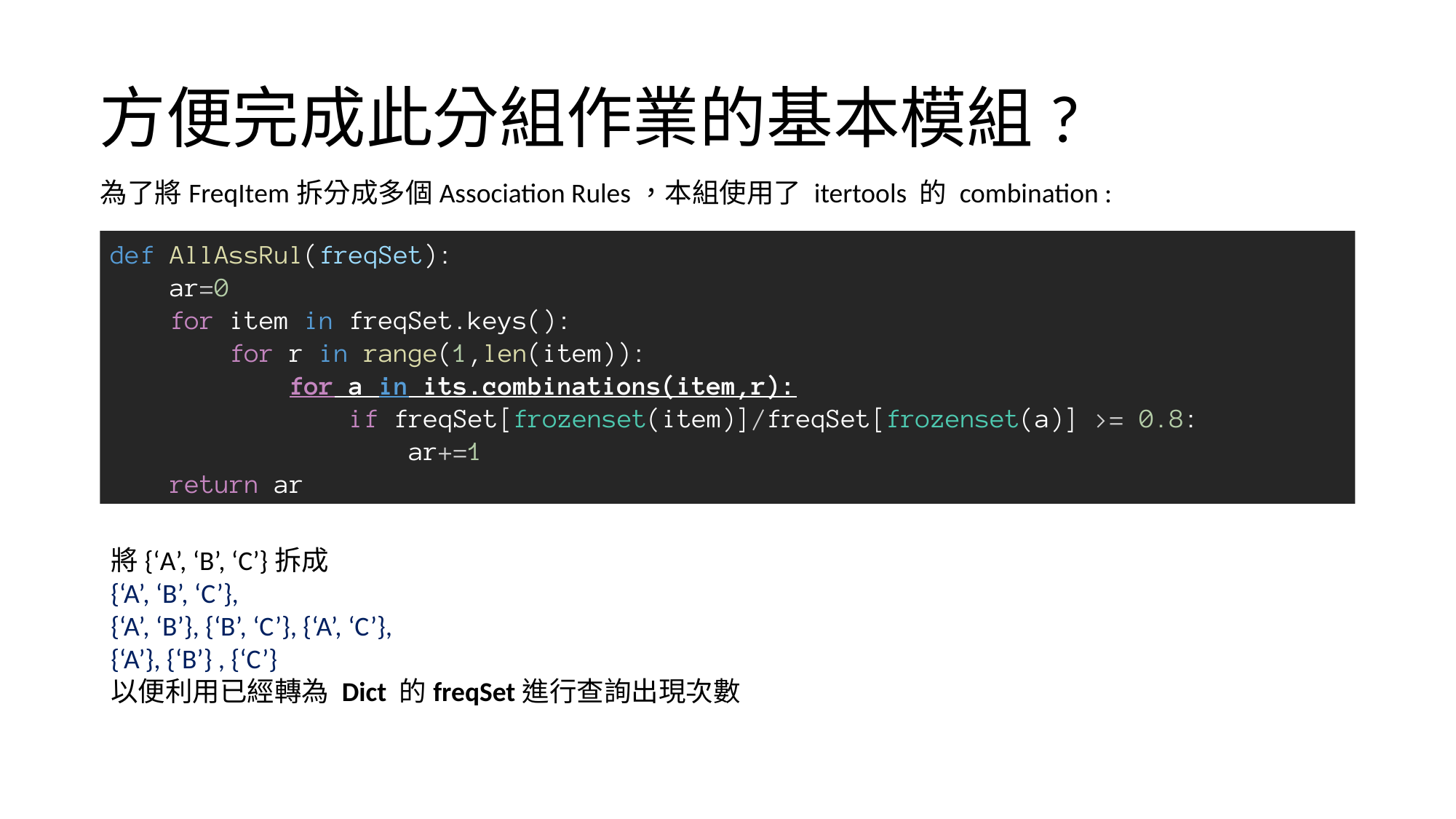

# 方便完成此分組作業的基本模組?
為了將FreqItem拆分成多個Association Rules，本組使用了 itertools 的 combination :
def AllAssRul(freqSet):
    ar=0
    for item in freqSet.keys():
        for r in range(1,len(item)):
            for a in its.combinations(item,r):
                if freqSet[frozenset(item)]/freqSet[frozenset(a)] >= 0.8:
                    ar+=1
    return ar
將{‘A’, ‘B’, ‘C’}拆成
{‘A’, ‘B’, ‘C’},
{‘A’, ‘B’}, {‘B’, ‘C’}, {‘A’, ‘C’},
{‘A’}, {‘B’} , {‘C’}
以便利用已經轉為 Dict 的freqSet進行查詢出現次數